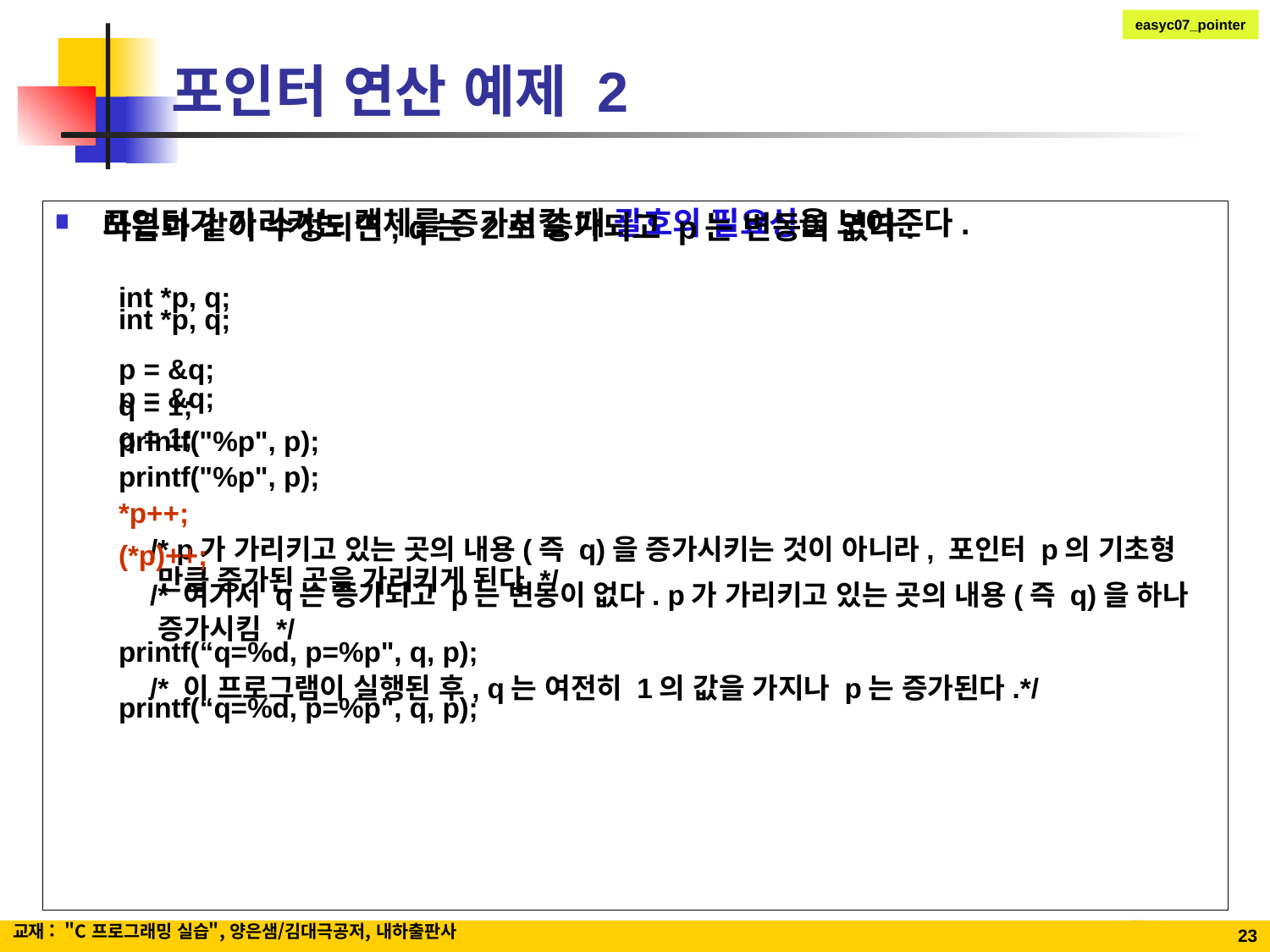

# 포인터 연산 예제 2
포인터가 가리키는 객체를 증가시킬 때 괄호의 필요성을 보여준다.

int *p, q;

p = &q;
q = 1;
printf("%p", p);

*p++;
    /* p가 가리키고 있는 곳의 내용(즉 q)을 증가시키는 것이 아니라, 포인터 p의 기초형 만큼 증가된 곳을 가리키게 된다 */

printf(“q=%d, p=%p", q, p);
    /* 이 프로그램이 실행된 후, q는 여전히 1의 값을 가지나 p는 증가된다.*/
다음과 같이 수정되면, q는 2로 증가되고 p는 변동이 없다.

int *p, q;

p = &q;
q = 1;
printf("%p", p);

(*p)++;
    /* 여기서 q는 증가되고 p는 변동이 없다. p가 가리키고 있는 곳의 내용(즉 q)을 하나 증가시킴 */

printf(“q=%d, p=%p", q, p);

교재 :  "C 프로그래밍 실습", 양은샘/김대극공저, 내하출판사
23